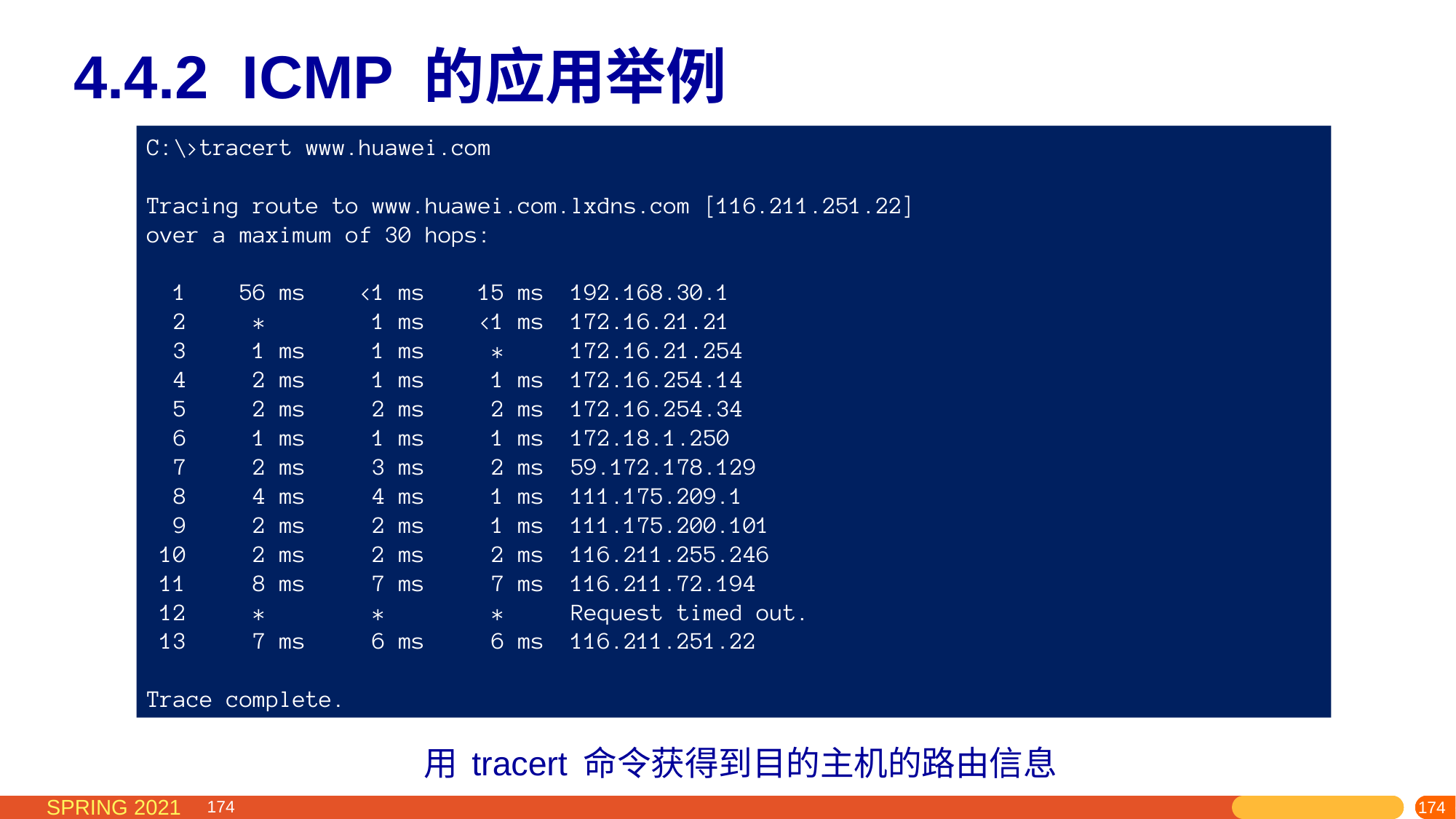

# 4.4.2  ICMP 的应用举例
C:\>tracert www.huawei.com

Tracing route to www.huawei.com.lxdns.com [116.211.251.22]
over a maximum of 30 hops:

  1    56 ms    <1 ms    15 ms  192.168.30.1
  2     *        1 ms    <1 ms  172.16.21.21
  3     1 ms     1 ms     *     172.16.21.254
  4     2 ms     1 ms     1 ms  172.16.254.14
  5     2 ms     2 ms     2 ms  172.16.254.34
  6     1 ms     1 ms     1 ms  172.18.1.250
  7     2 ms     3 ms     2 ms  59.172.178.129
  8     4 ms     4 ms     1 ms  111.175.209.1
  9     2 ms     2 ms     1 ms  111.175.200.101
 10     2 ms     2 ms     2 ms  116.211.255.246
 11     8 ms     7 ms     7 ms  116.211.72.194
 12     *        *        *     Request timed out.
 13     7 ms     6 ms     6 ms  116.211.251.22

Trace complete.

用 tracert 命令获得到目的主机的路由信息